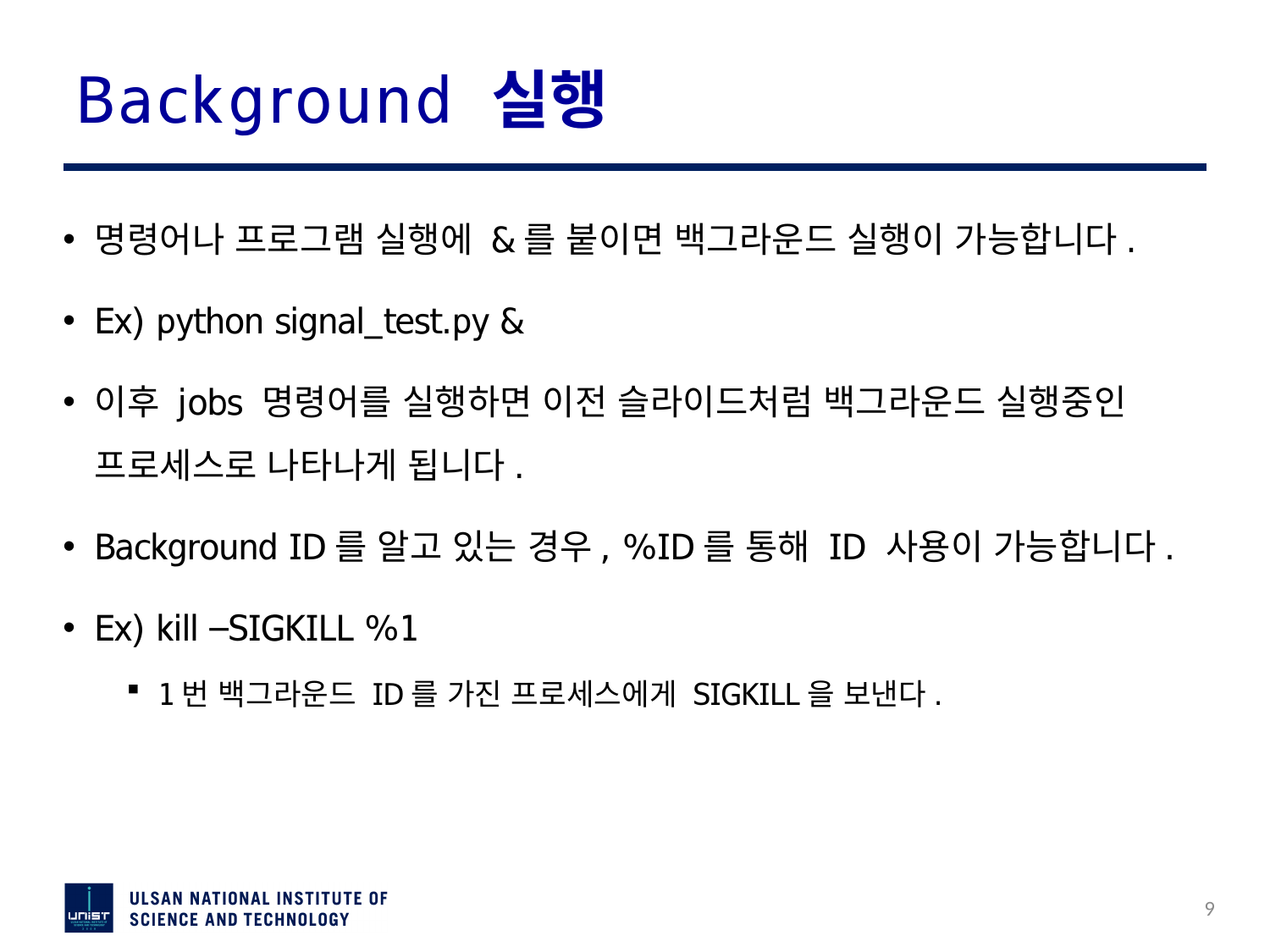

# Background 실행
명령어나 프로그램 실행에 &를 붙이면 백그라운드 실행이 가능합니다.
Ex) python signal_test.py &
이후 jobs 명령어를 실행하면 이전 슬라이드처럼 백그라운드 실행중인 프로세스로 나타나게 됩니다.
Background ID를 알고 있는 경우, %ID를 통해 ID 사용이 가능합니다.
Ex) kill –SIGKILL %1
1번 백그라운드 ID를 가진 프로세스에게 SIGKILL을 보낸다.